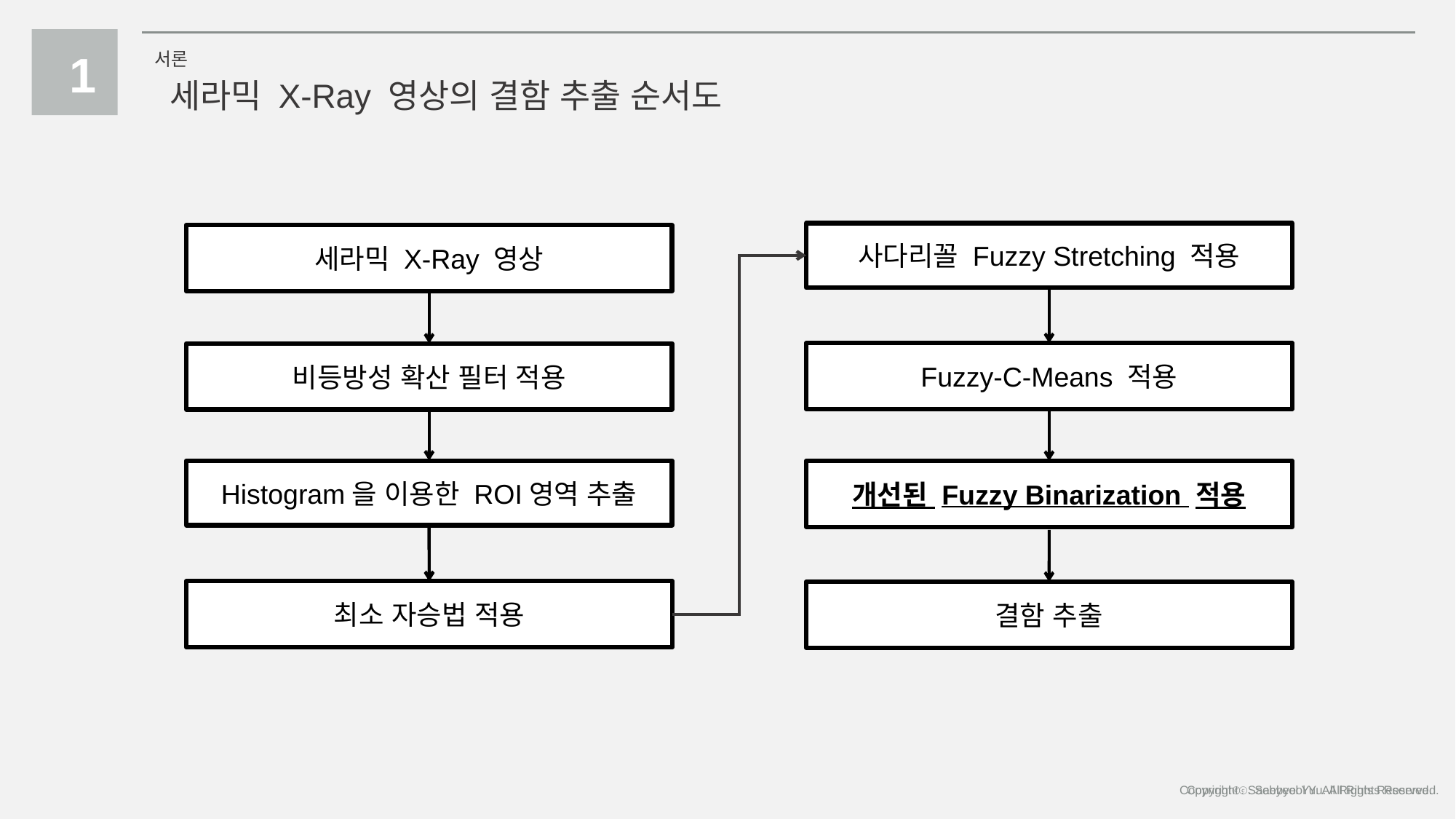

1
서론
세라믹 X-Ray 영상의 결함 추출 순서도
사다리꼴 Fuzzy Stretching 적용
세라믹 X-Ray 영상
Fuzzy-C-Means 적용
비등방성 확산 필터 적용
Histogram을 이용한 ROI영역 추출
개선된 Fuzzy Binarization 적용
최소 자승법 적용
결함 추출
Copyrightⓒ. Saebyeol Yu. All Rights Reserved.